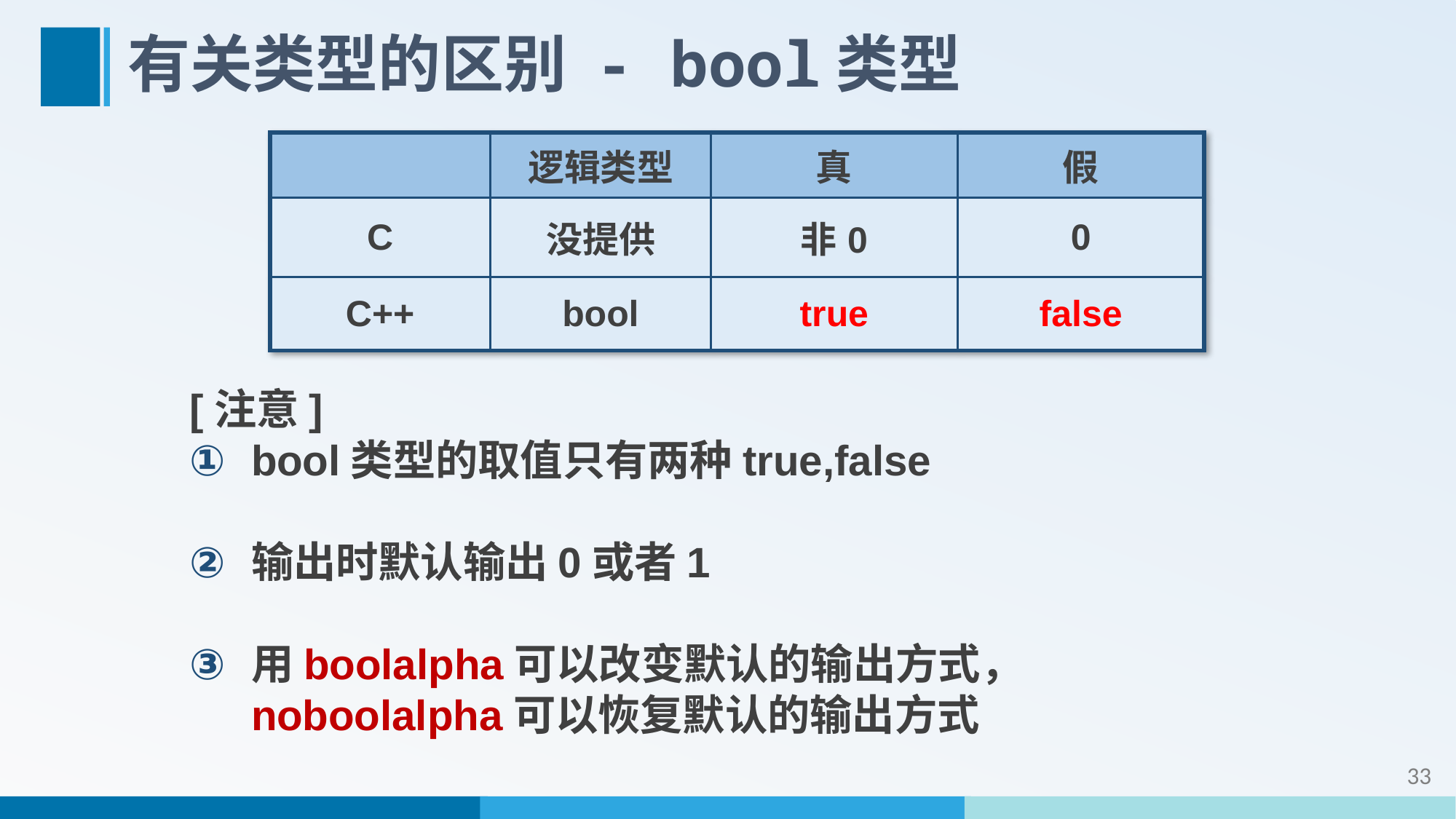

# 有关类型的区别 - bool类型
|  | 逻辑类型 | 真 | 假 |
| --- | --- | --- | --- |
| C | 没提供 | 非0 | 0 |
| C++ | bool | true | false |
[注意]
bool类型的取值只有两种true,false
输出时默认输出0或者1
用boolalpha可以改变默认的输出方式，
noboolalpha可以恢复默认的输出方式